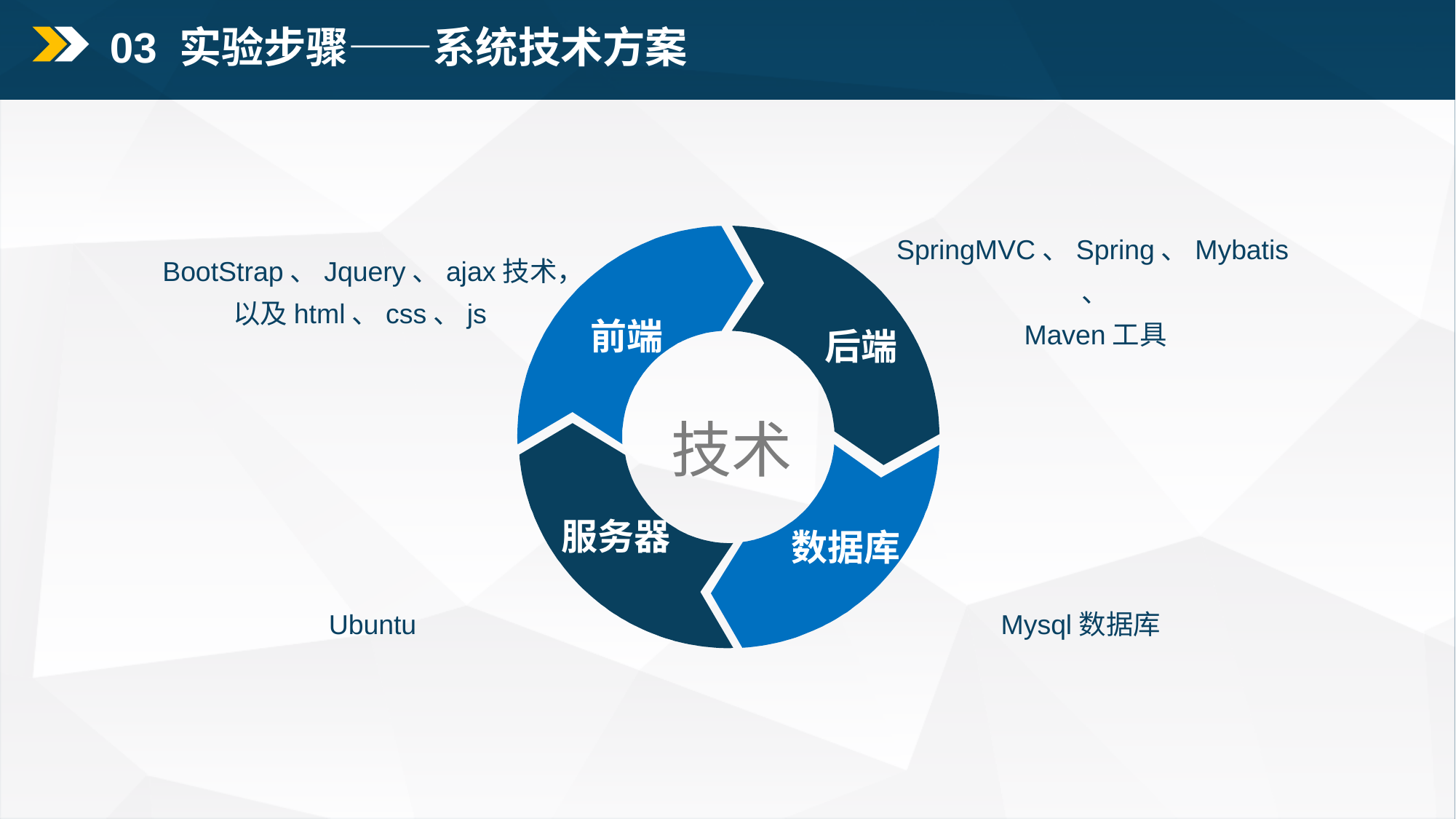

03 实验步骤——系统技术方案

BootStrap、Jquery、ajax技术，以及html、css、js
SpringMVC、Spring、Mybatis、
Maven工具
              后端
        前端
技术
    服务器
            数据库
Ubuntu
Mysql数据库